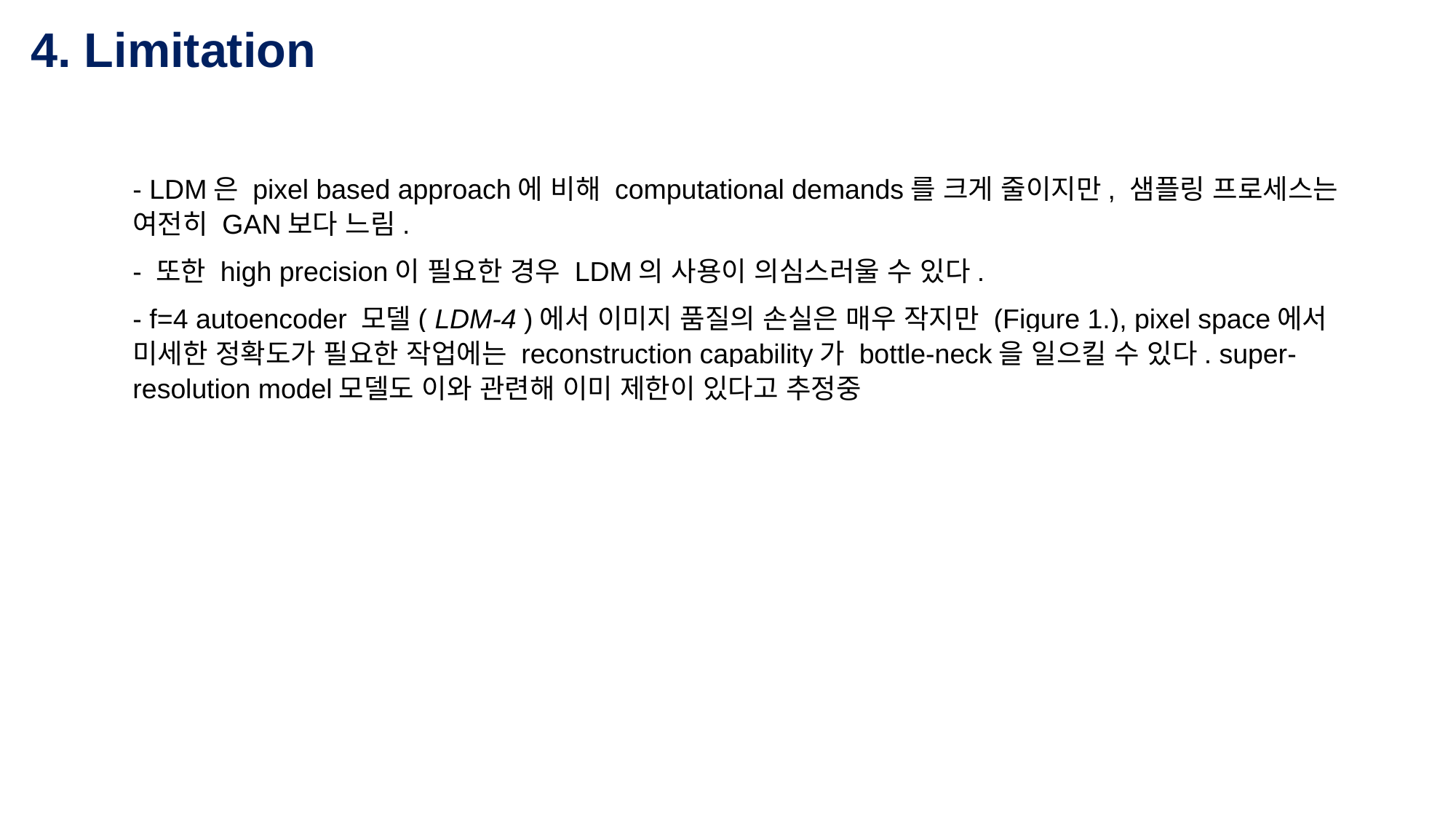

4. Limitation
- LDM은 pixel based approach에 비해 computational demands를 크게 줄이지만, 샘플링 프로세스는 여전히 GAN보다 느림.
- 또한 high precision이 필요한 경우 LDM의 사용이 의심스러울 수 있다.
- f=4 autoencoder 모델( LDM-4 )에서 이미지 품질의 손실은 매우 작지만 (Figure 1.), pixel space에서 미세한 정확도가 필요한 작업에는 reconstruction capability가 bottle-neck을 일으킬 수 있다. super-resolution model모델도 이와 관련해 이미 제한이 있다고 추정중